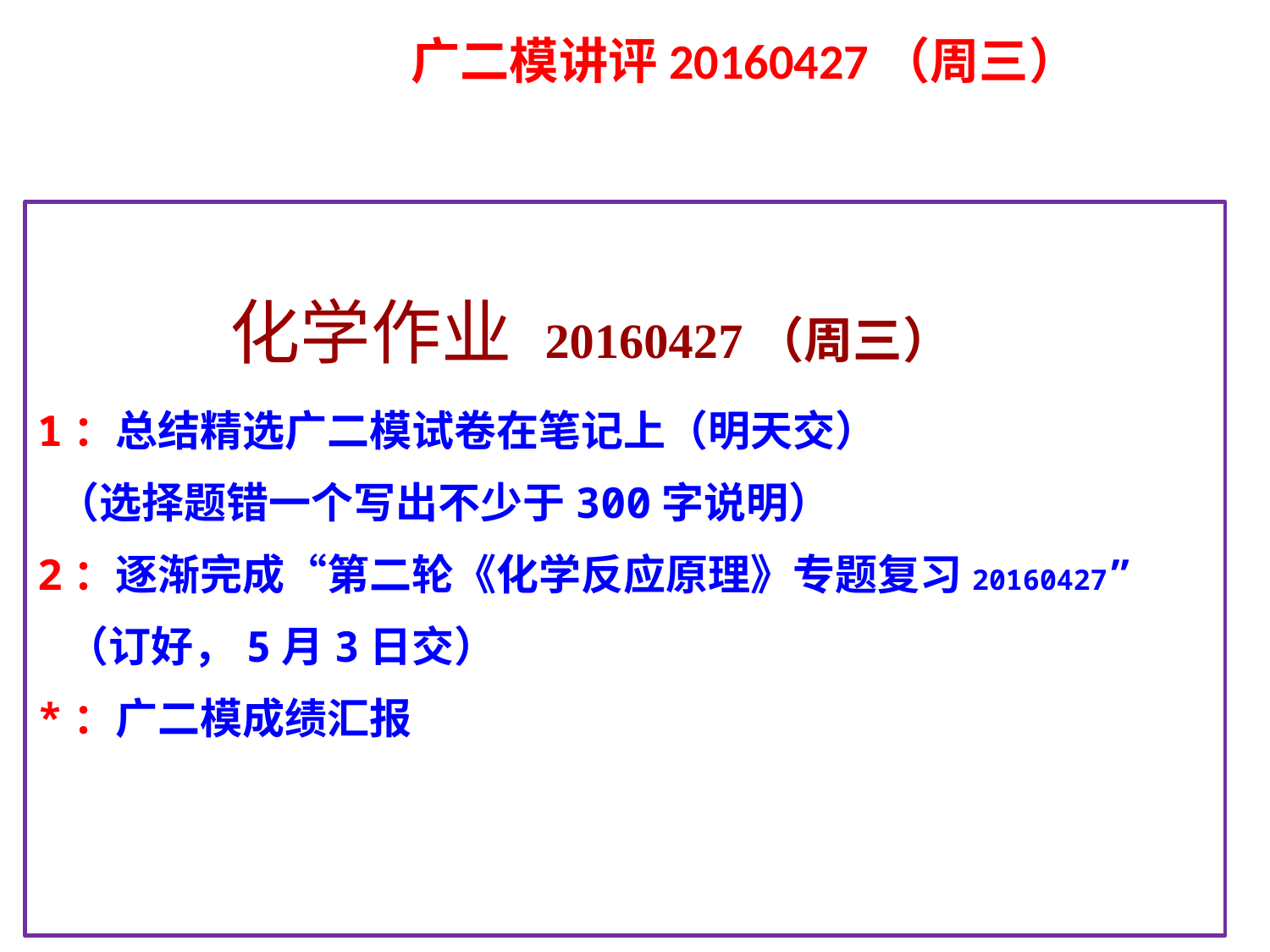

广二模讲评20160427（周三）

        化学作业 20160427（周三）
1：总结精选广二模试卷在笔记上（明天交）
 （选择题错一个写出不少于300字说明）
2：逐渐完成“第二轮《化学反应原理》专题复习20160427”
  （订好，5月3日交）
*：广二模成绩汇报